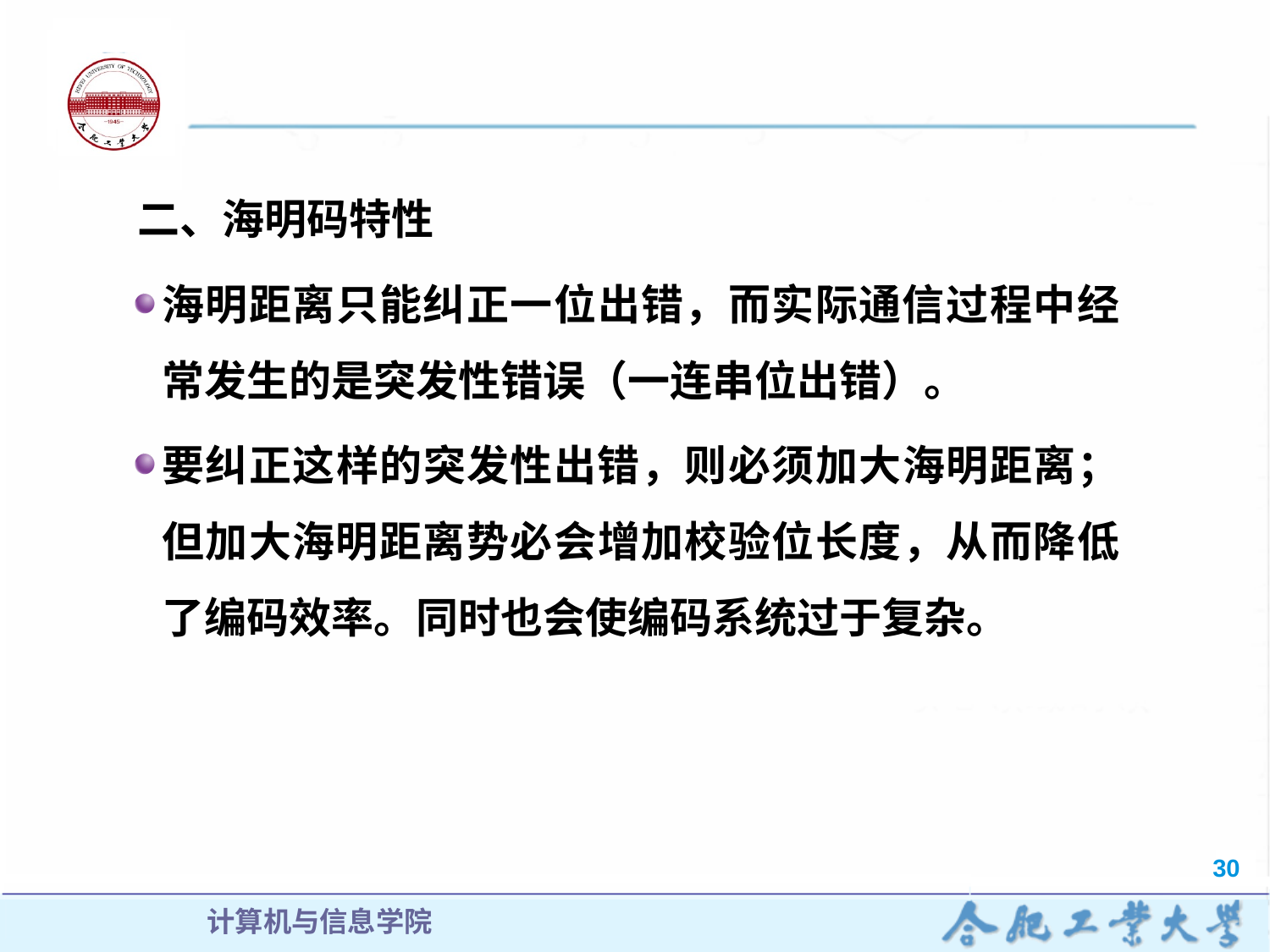

#
二、海明码特性
海明距离只能纠正一位出错，而实际通信过程中经常发生的是突发性错误（一连串位出错）。
要纠正这样的突发性出错，则必须加大海明距离；但加大海明距离势必会增加校验位长度，从而降低了编码效率。同时也会使编码系统过于复杂。